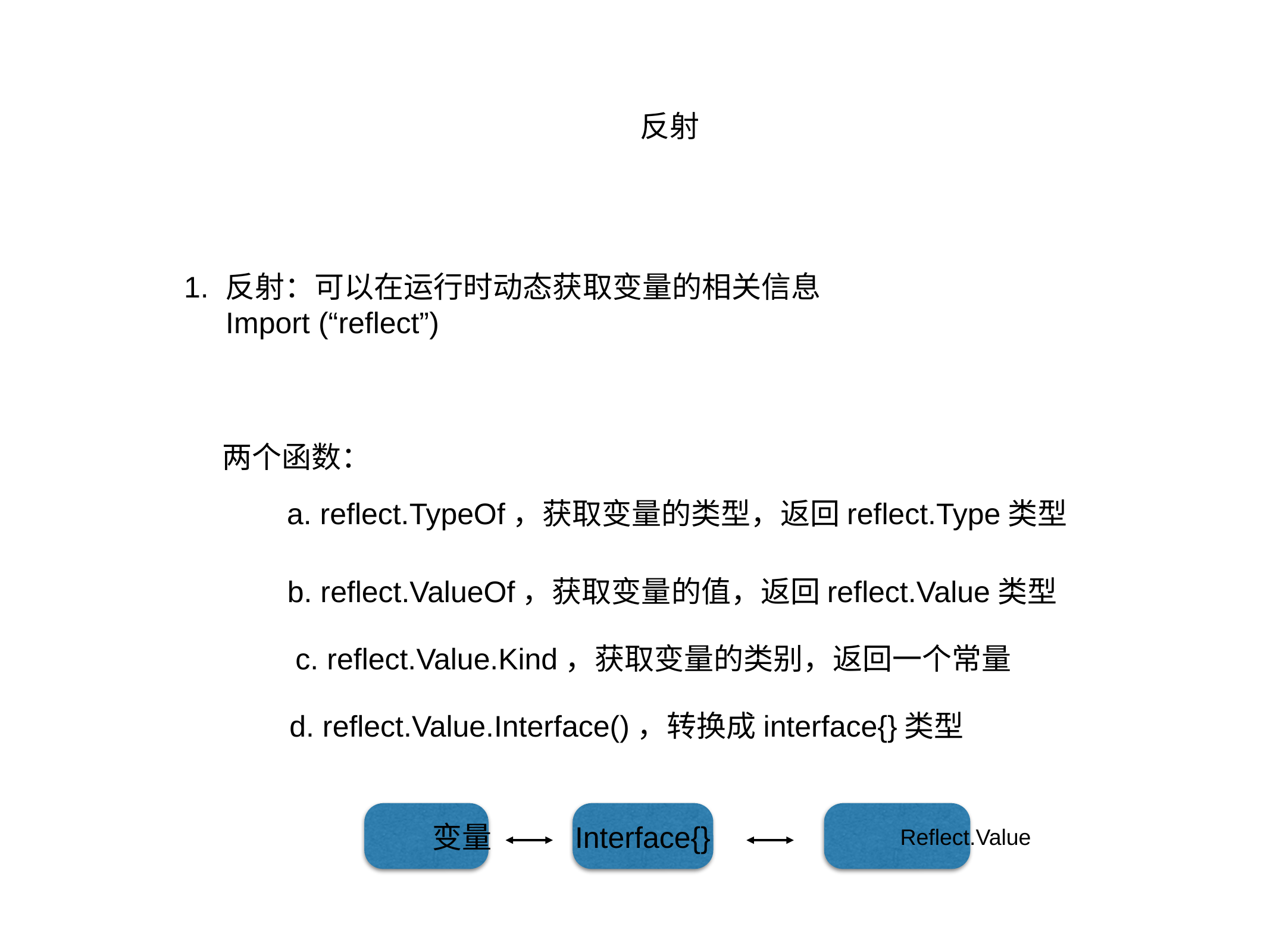

反射
反射：可以在运行时动态获取变量的相关信息
     Import (“reflect”)
两个函数：
a. reflect.TypeOf，获取变量的类型，返回reflect.Type类型
b. reflect.ValueOf，获取变量的值，返回reflect.Value类型
c. reflect.Value.Kind，获取变量的类别，返回一个常量
d. reflect.Value.Interface()，转换成interface{}类型

变量
Interface{}
Reflect.Value